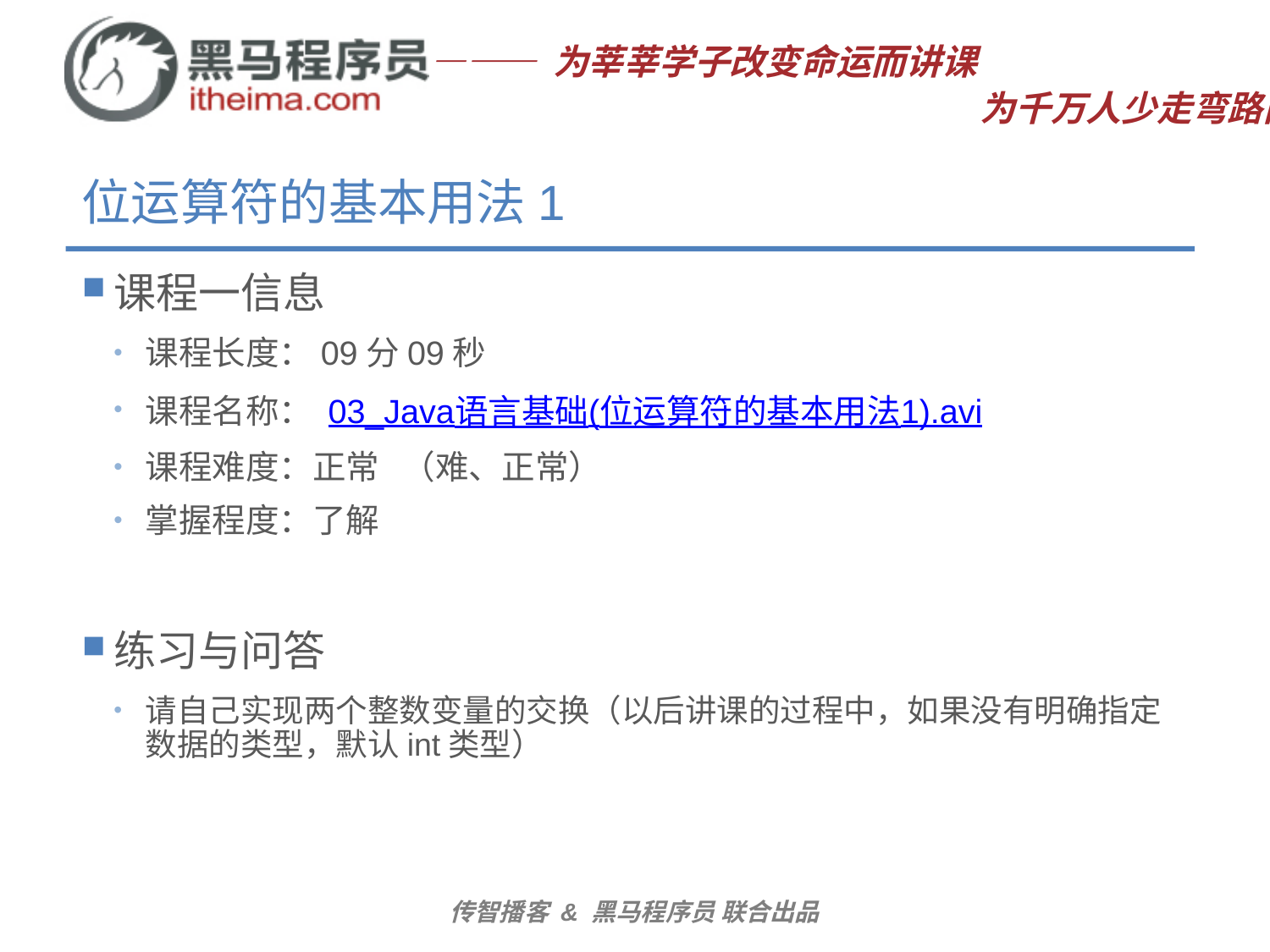

# 位运算符的基本用法1
课程一信息
课程长度：09分09秒
课程名称： 03_Java语言基础(位运算符的基本用法1).avi
课程难度：正常   （难、正常）
掌握程度：了解

练习与问答
请自己实现两个整数变量的交换（以后讲课的过程中，如果没有明确指定数据的类型，默认int类型）